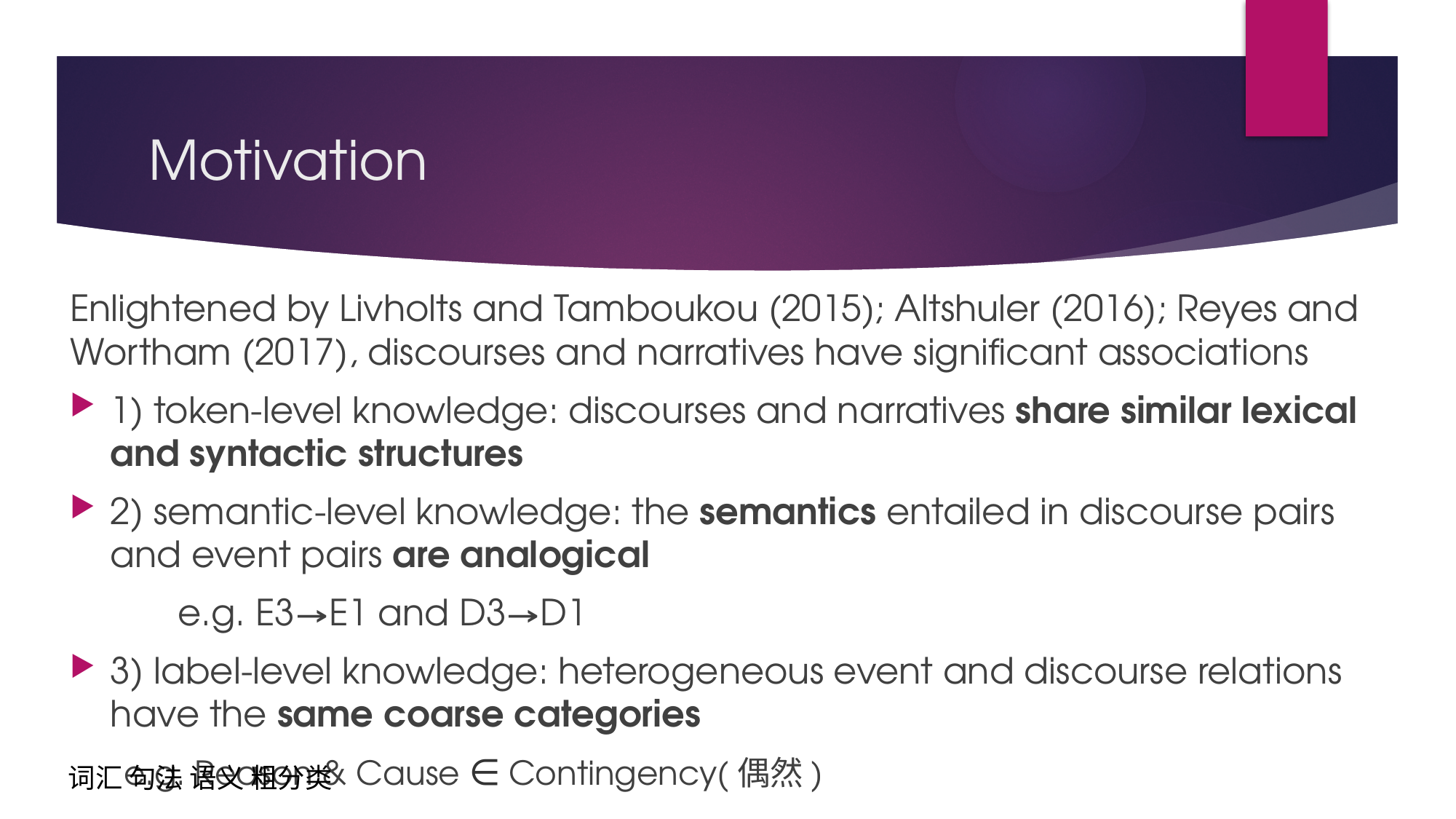

# Motivation
Enlightened by Livholts and Tamboukou (2015); Altshuler (2016); Reyes and Wortham (2017), discourses and narratives have significant associations
1) token-level knowledge: discourses and narratives share similar lexical and syntactic structures
2) semantic-level knowledge: the semantics entailed in discourse pairs and event pairs are analogical
	e.g. E3→E1 and D3→D1
3) label-level knowledge: heterogeneous event and discourse relations have the same coarse categories
e.g. Reason & Cause ∈ Contingency(偶然)
词汇 句法 语义 粗分类